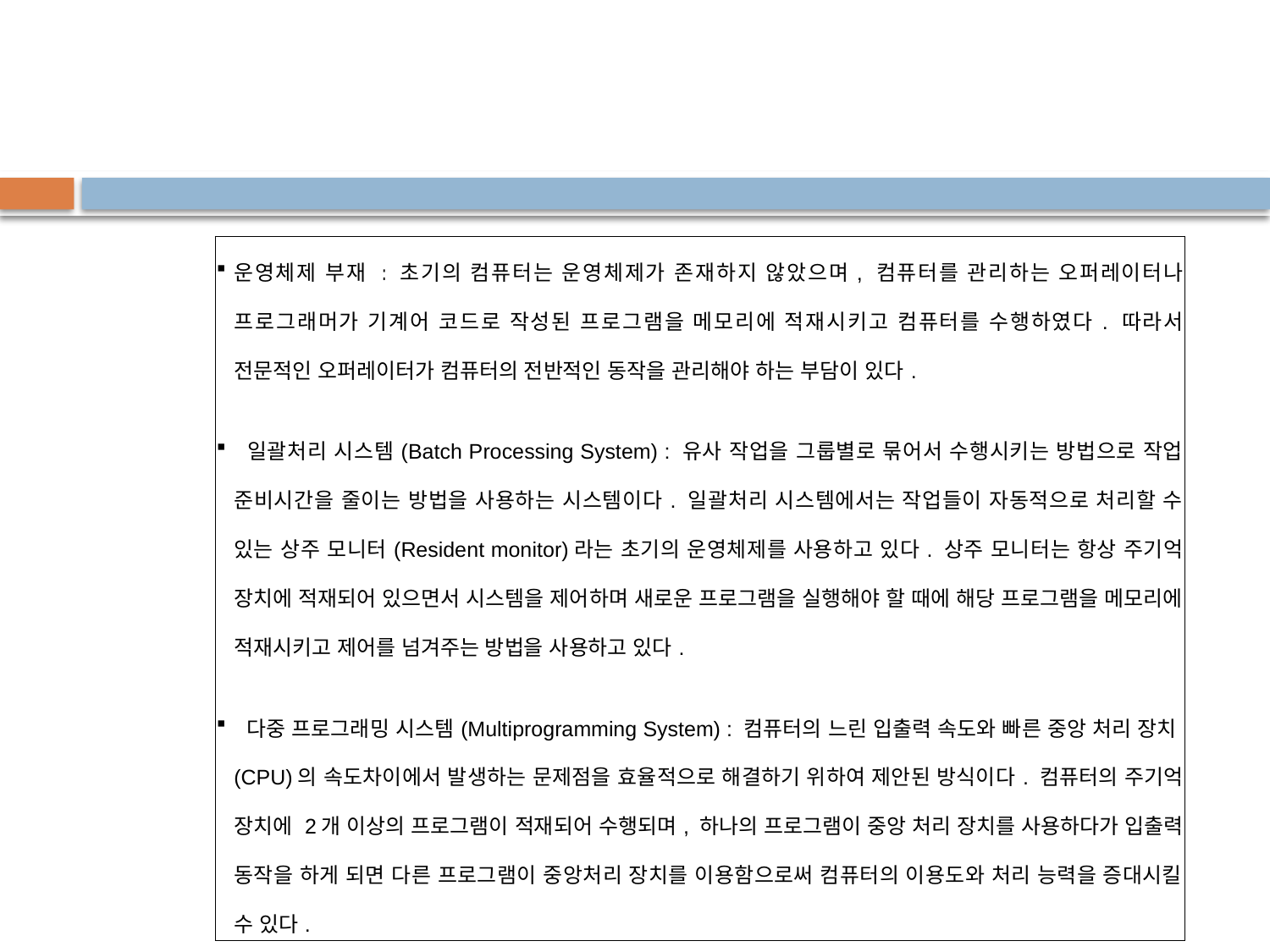

#
| 운영체제 부재 : 초기의 컴퓨터는 운영체제가 존재하지 않았으며, 컴퓨터를 관리하는 오퍼레이터나 프로그래머가 기계어 코드로 작성된 프로그램을 메모리에 적재시키고 컴퓨터를 수행하였다. 따라서 전문적인 오퍼레이터가 컴퓨터의 전반적인 동작을 관리해야 하는 부담이 있다. 일괄처리 시스템(Batch Processing System) : 유사 작업을 그룹별로 묶어서 수행시키는 방법으로 작업 준비시간을 줄이는 방법을 사용하는 시스템이다. 일괄처리 시스템에서는 작업들이 자동적으로 처리할 수 있는 상주 모니터(Resident monitor)라는 초기의 운영체제를 사용하고 있다. 상주 모니터는 항상 주기억 장치에 적재되어 있으면서 시스템을 제어하며 새로운 프로그램을 실행해야 할 때에 해당 프로그램을 메모리에 적재시키고 제어를 넘겨주는 방법을 사용하고 있다. 다중 프로그래밍 시스템(Multiprogramming System) : 컴퓨터의 느린 입출력 속도와 빠른 중앙 처리 장치(CPU)의 속도차이에서 발생하는 문제점을 효율적으로 해결하기 위하여 제안된 방식이다. 컴퓨터의 주기억 장치에 2개 이상의 프로그램이 적재되어 수행되며, 하나의 프로그램이 중앙 처리 장치를 사용하다가 입출력 동작을 하게 되면 다른 프로그램이 중앙처리 장치를 이용함으로써 컴퓨터의 이용도와 처리 능력을 증대시킬 수 있다. |
| --- |